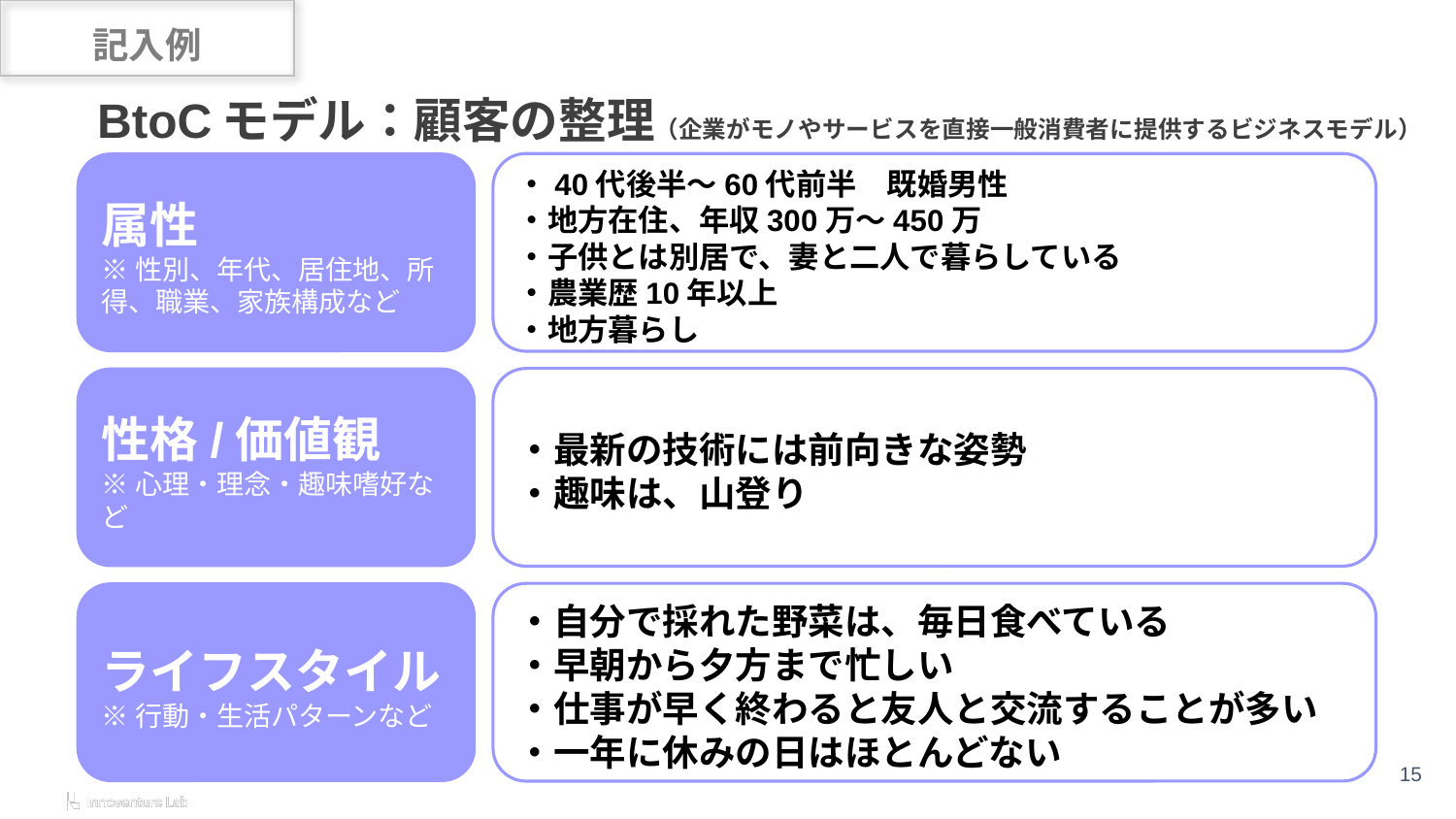

記入例
BtoCモデル：顧客の整理（企業がモノやサービスを直接一般消費者に提供するビジネスモデル）
・40代後半～60代前半　既婚男性
・地方在住、年収300万～450万
・子供とは別居で、妻と二人で暮らしている
・農業歴10年以上
・地方暮らし
属性
※性別、年代、居住地、所得、職業、家族構成など
・最新の技術には前向きな姿勢
・趣味は、山登り
性格/価値観
※心理・理念・趣味嗜好など
・自分で採れた野菜は、毎日食べている
・早朝から夕方まで忙しい
・仕事が早く終わると友人と交流することが多い
・一年に休みの日はほとんどない
ライフスタイル
※行動・生活パターンなど
15